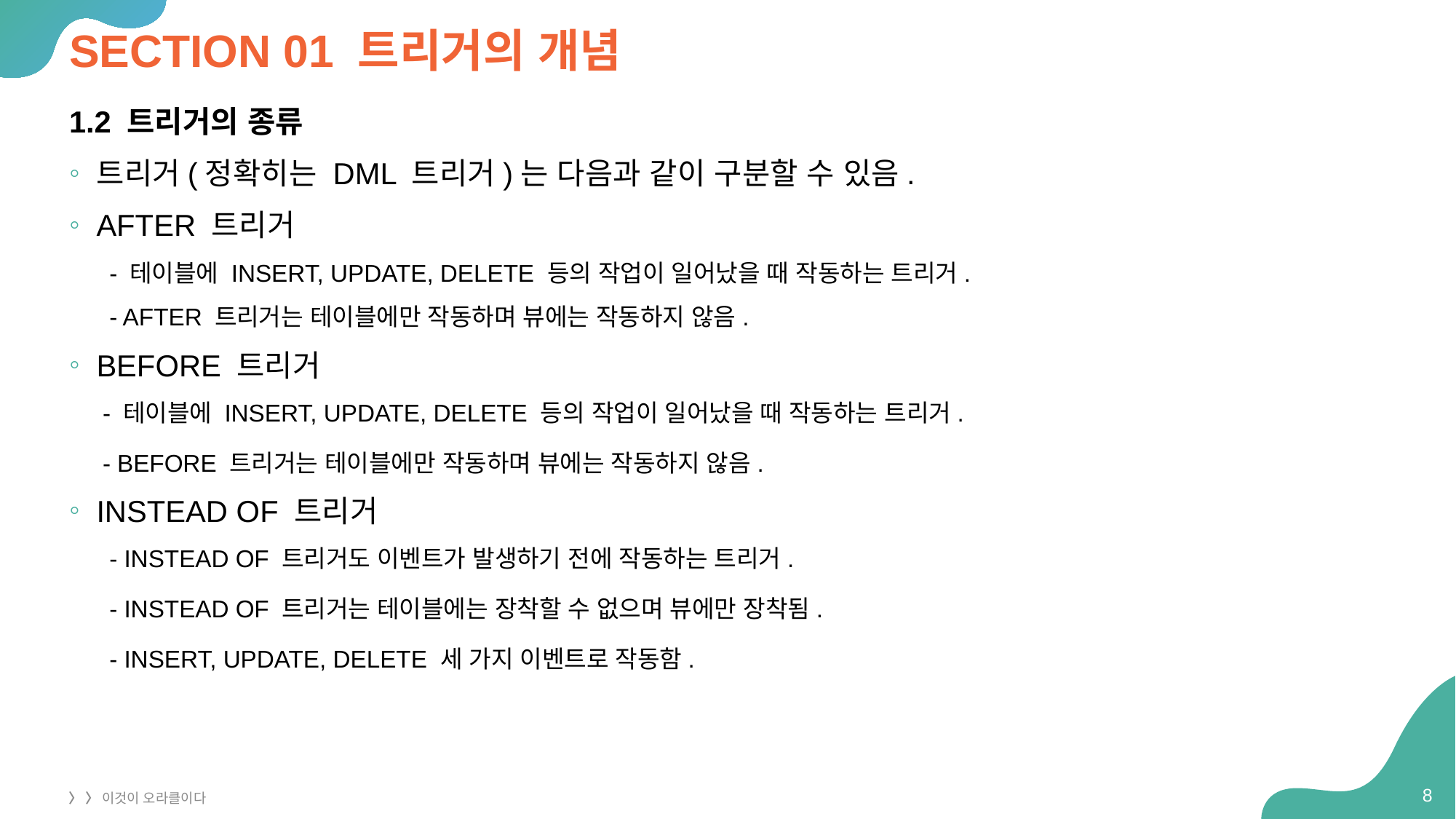

# SECTION 01 트리거의 개념
1.2 트리거의 종류
트리거(정확히는 DML 트리거)는 다음과 같이 구분할 수 있음.
AFTER 트리거
      - 테이블에 INSERT, UPDATE, DELETE 등의 작업이 일어났을 때 작동하는 트리거.
      - AFTER 트리거는 테이블에만 작동하며 뷰에는 작동하지 않음.
BEFORE 트리거
     - 테이블에 INSERT, UPDATE, DELETE 등의 작업이 일어났을 때 작동하는 트리거.
     - BEFORE 트리거는 테이블에만 작동하며 뷰에는 작동하지 않음.
INSTEAD OF 트리거
      - INSTEAD OF 트리거도 이벤트가 발생하기 전에 작동하는 트리거.
      - INSTEAD OF 트리거는 테이블에는 장착할 수 없으며 뷰에만 장착됨.
      - INSERT, UPDATE, DELETE 세 가지 이벤트로 작동함.
8
〉 〉 이것이 오라클이다